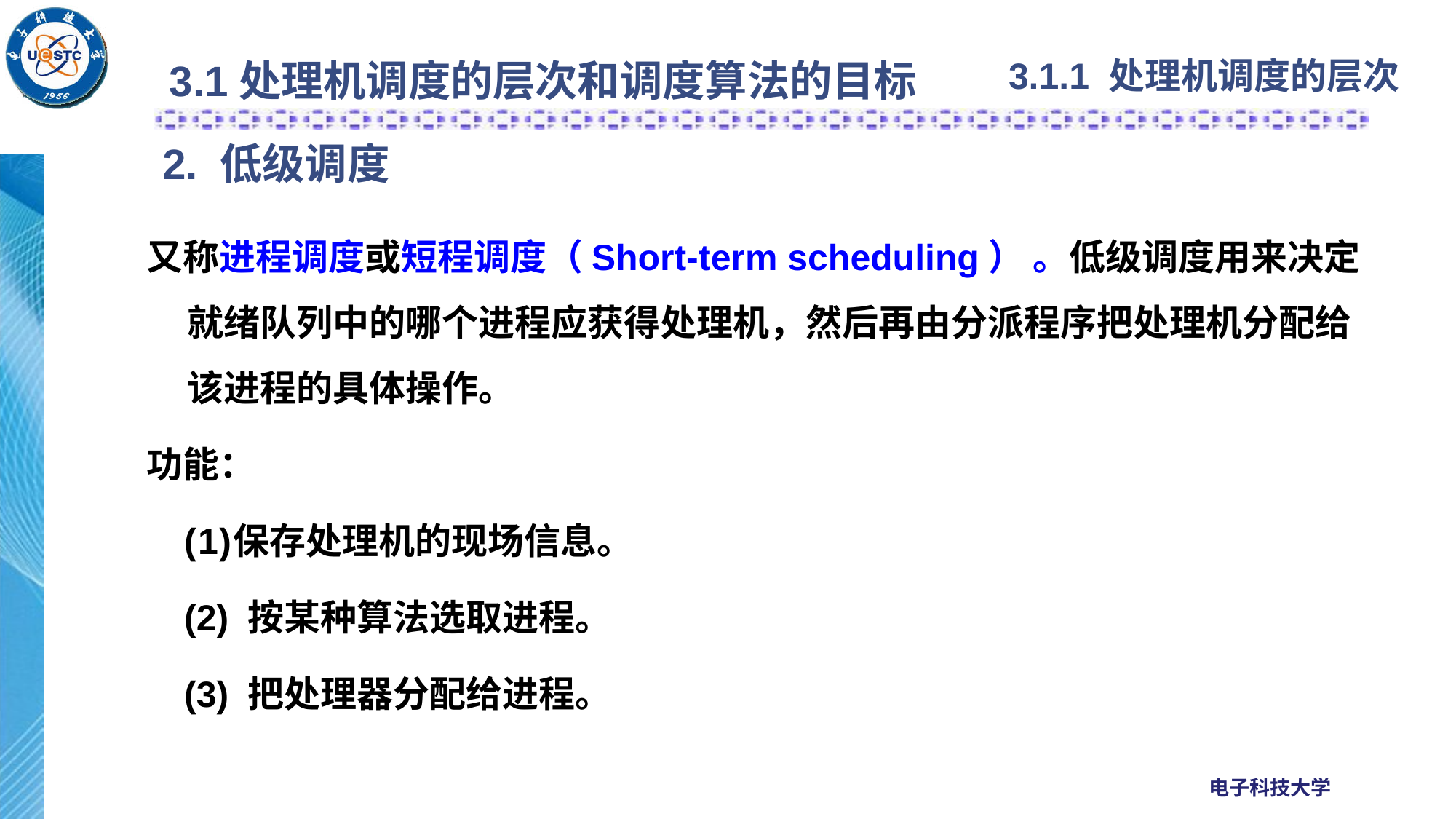

3.1处理机调度的层次和调度算法的目标
3.1.1 处理机调度的层次
# 2. 低级调度
又称进程调度或短程调度（Short-term scheduling） 。低级调度用来决定就绪队列中的哪个进程应获得处理机，然后再由分派程序把处理机分配给该进程的具体操作。
功能：
保存处理机的现场信息。
(2) 按某种算法选取进程。
(3) 把处理器分配给进程。